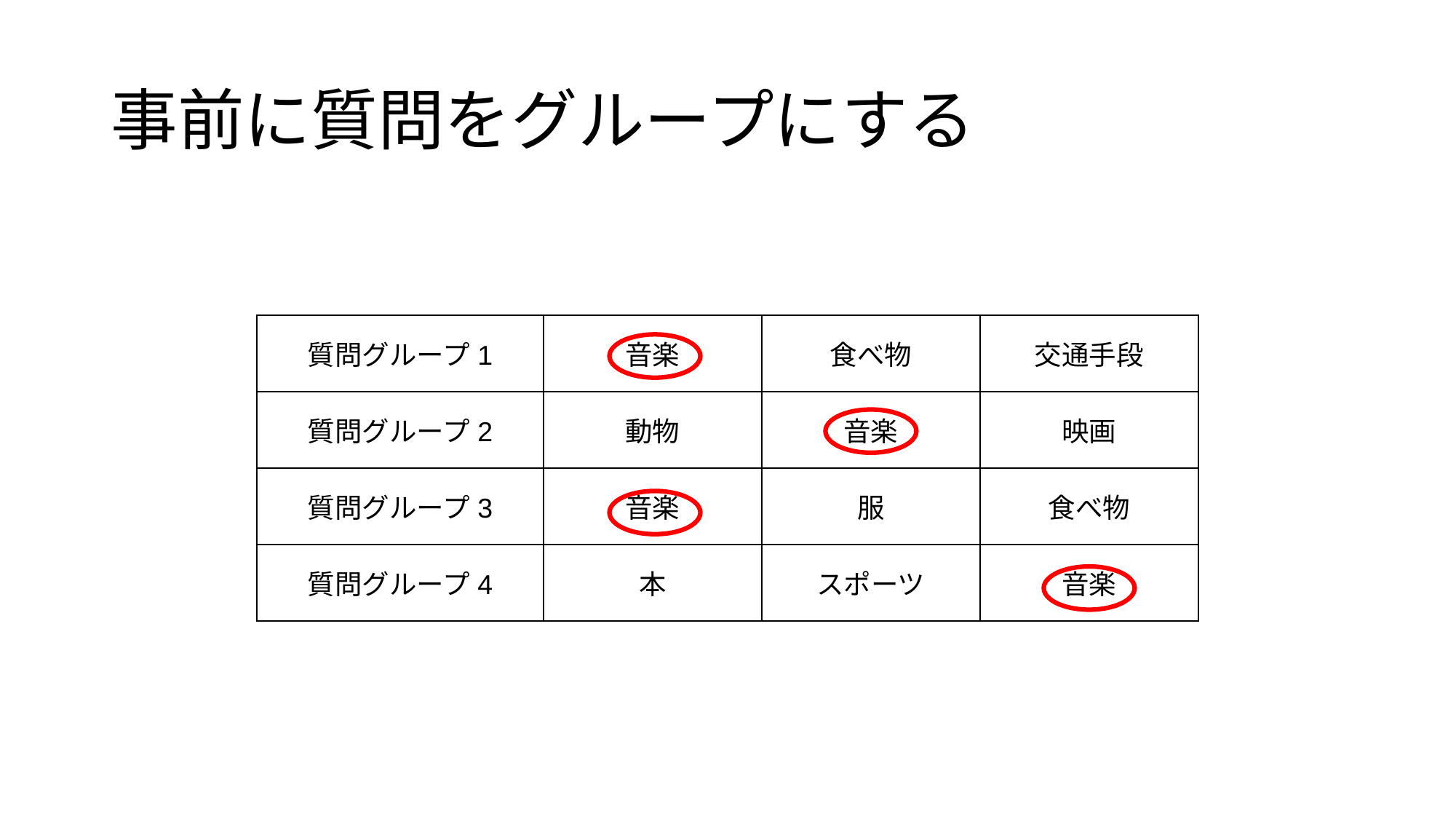

# 事前に質問をグループにする
| 質問グループ1 | 音楽 | 食べ物 | 交通手段 |
| --- | --- | --- | --- |
| 質問グループ2 | 動物 | 音楽 | 映画 |
| 質問グループ3 | 音楽 | 服 | 食べ物 |
| 質問グループ4 | 本 | スポーツ | 音楽 |